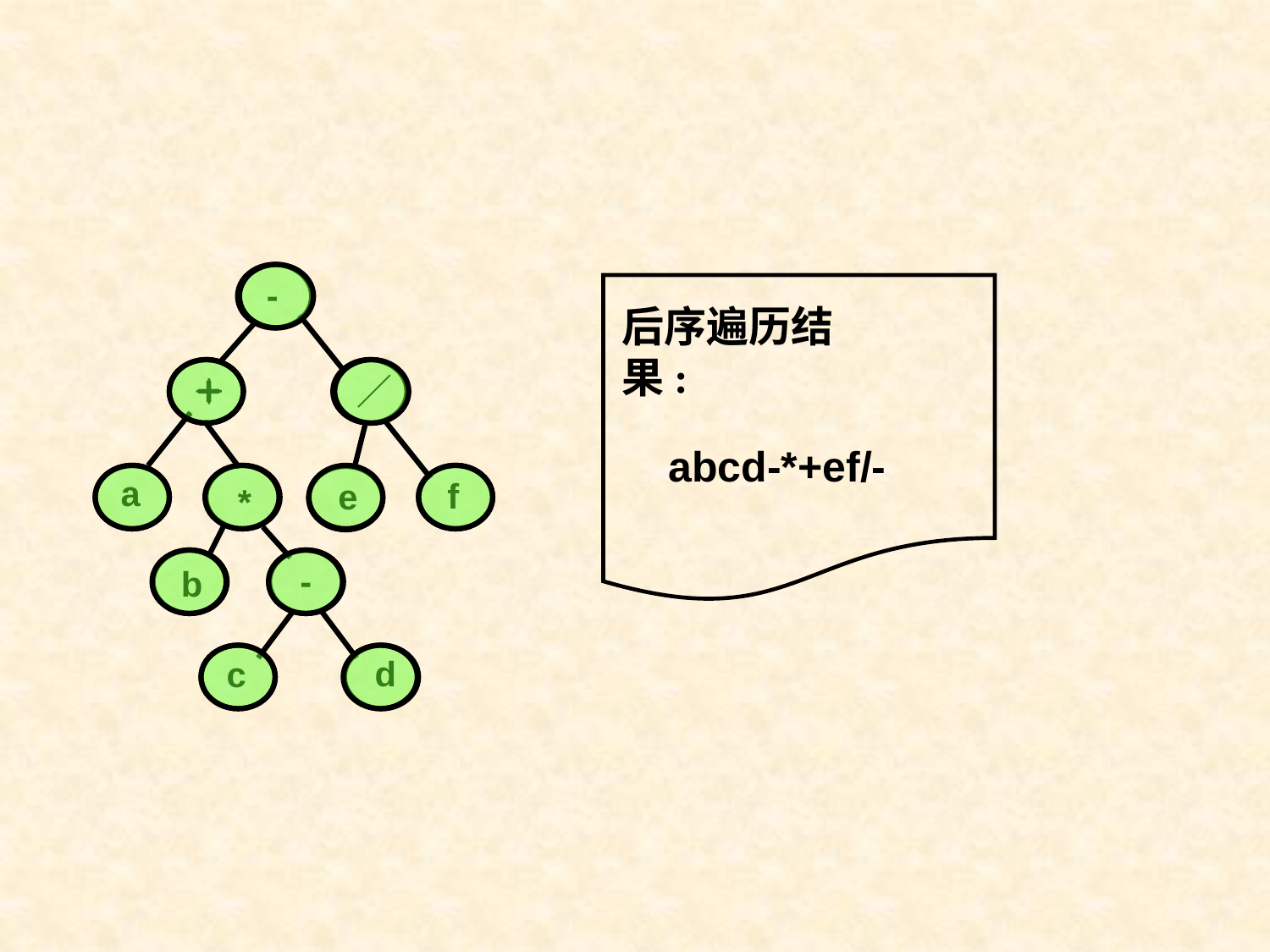

-

+

＋
／

a

f
e
*

-
b

d
c

后序遍历结果:

 abcd-*+ef/-